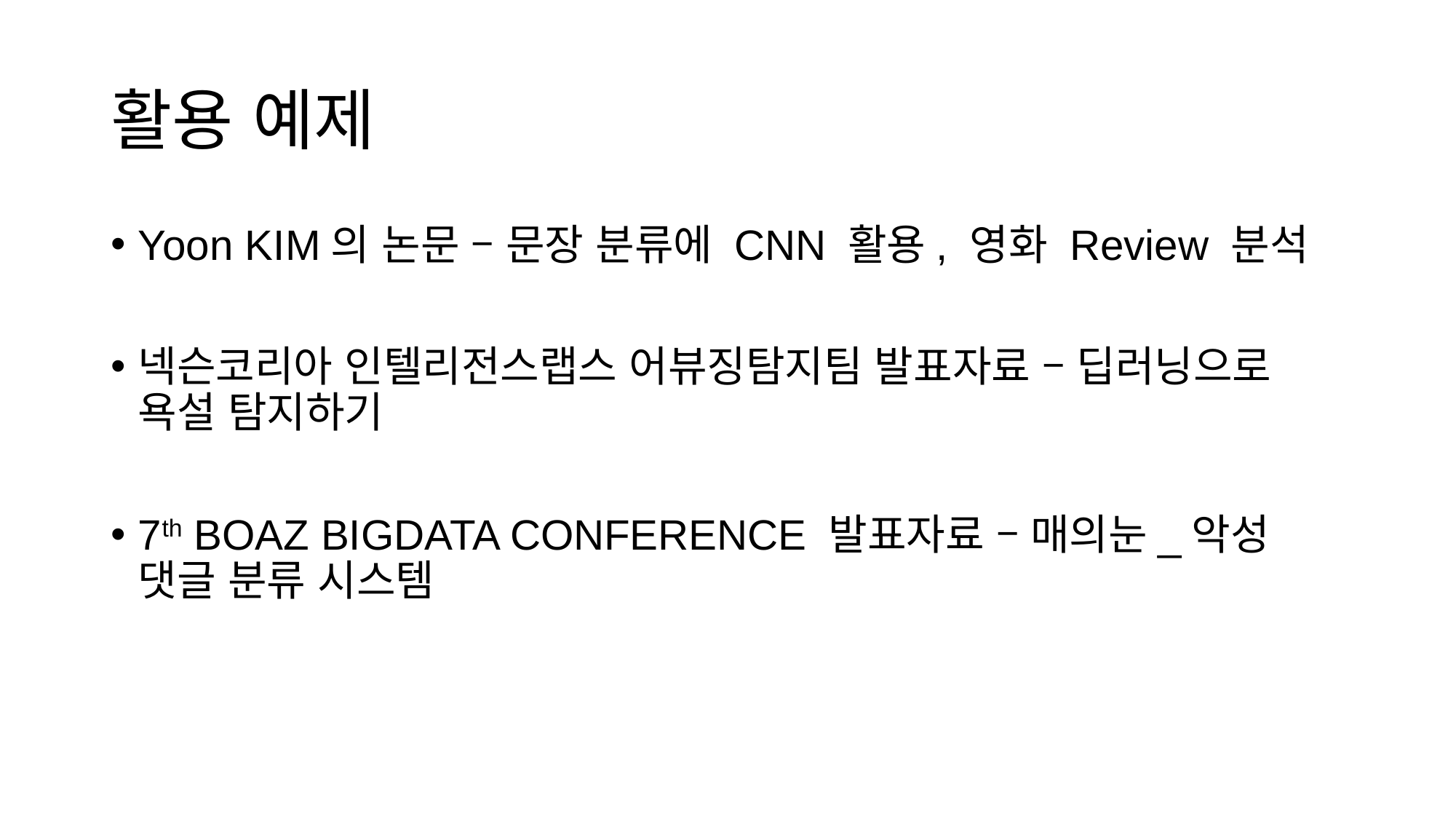

# 활용 예제
Yoon KIM의 논문 – 문장 분류에 CNN 활용, 영화 Review 분석

넥슨코리아 인텔리전스랩스 어뷰징탐지팀 발표자료 – 딥러닝으로 욕설 탐지하기

7th BOAZ BIGDATA CONFERENCE 발표자료 – 매의눈_악성 댓글 분류 시스템